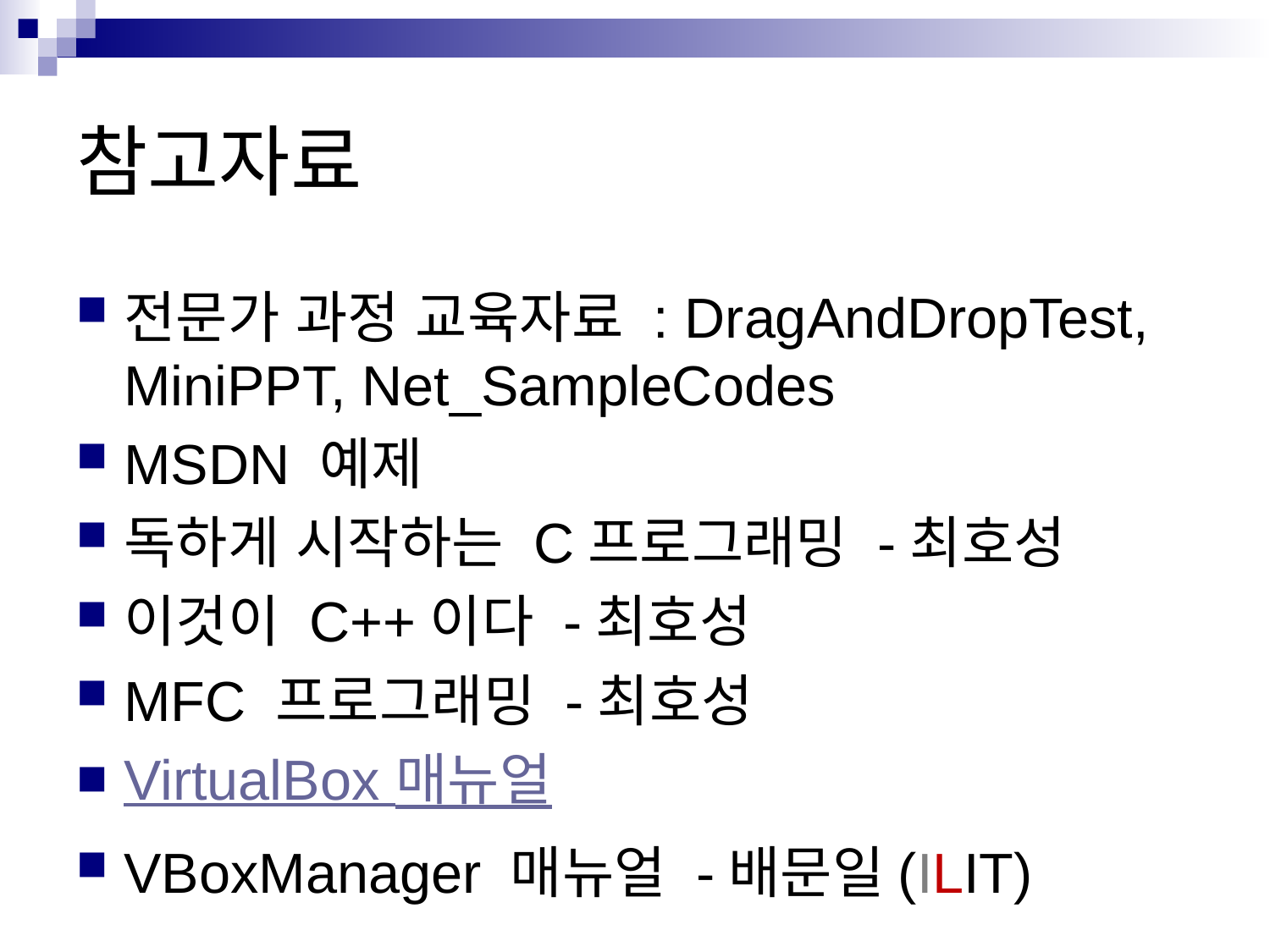

# 참고자료
전문가 과정 교육자료 : DragAndDropTest, MiniPPT, Net_SampleCodes
MSDN 예제
독하게 시작하는 C프로그래밍 -최호성
이것이 C++이다 -최호성
MFC 프로그래밍 -최호성
VirtualBox 매뉴얼
VBoxManager 매뉴얼 -배문일(ILIT)